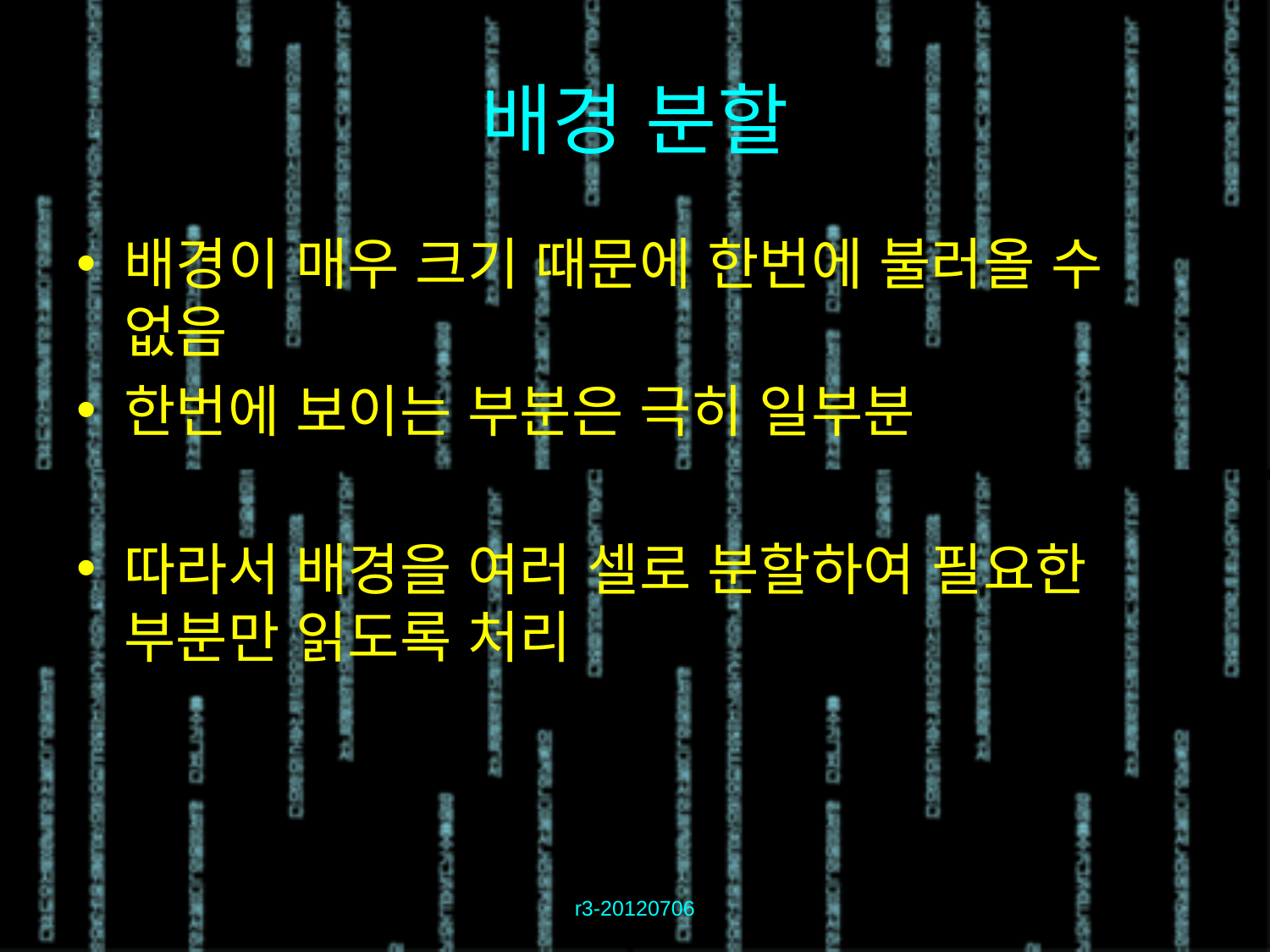

# 배경 분할
배경이 매우 크기 때문에 한번에 불러올 수 없음
한번에 보이는 부분은 극히 일부분

따라서 배경을 여러 셀로 분할하여 필요한 부분만 읽도록 처리
r3-20120706